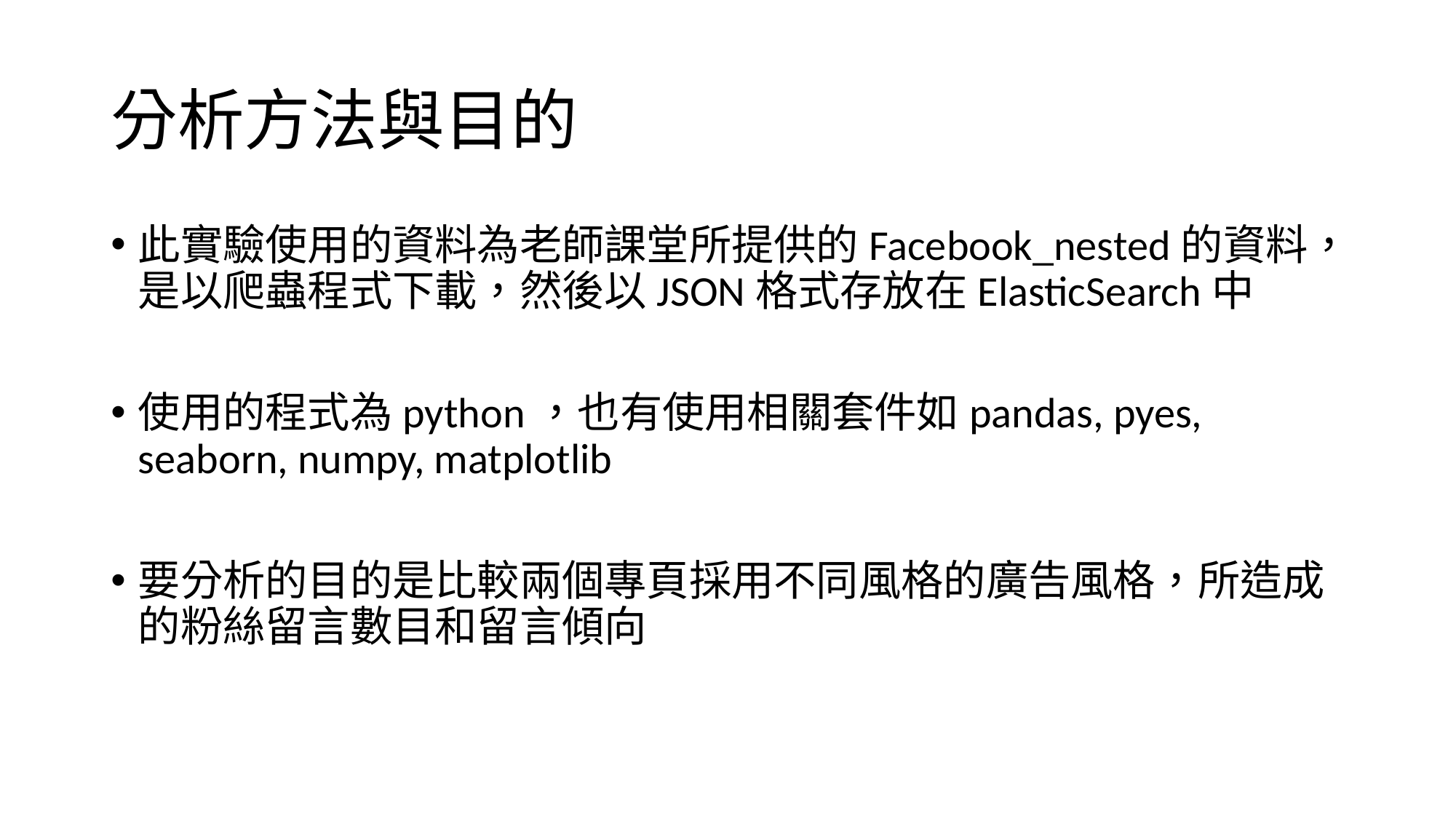

# 分析方法與目的
此實驗使用的資料為老師課堂所提供的Facebook_nested的資料，是以爬蟲程式下載，然後以JSON格式存放在ElasticSearch中

使用的程式為python，也有使用相關套件如pandas, pyes, seaborn, numpy, matplotlib

要分析的目的是比較兩個專頁採用不同風格的廣告風格，所造成的粉絲留言數目和留言傾向